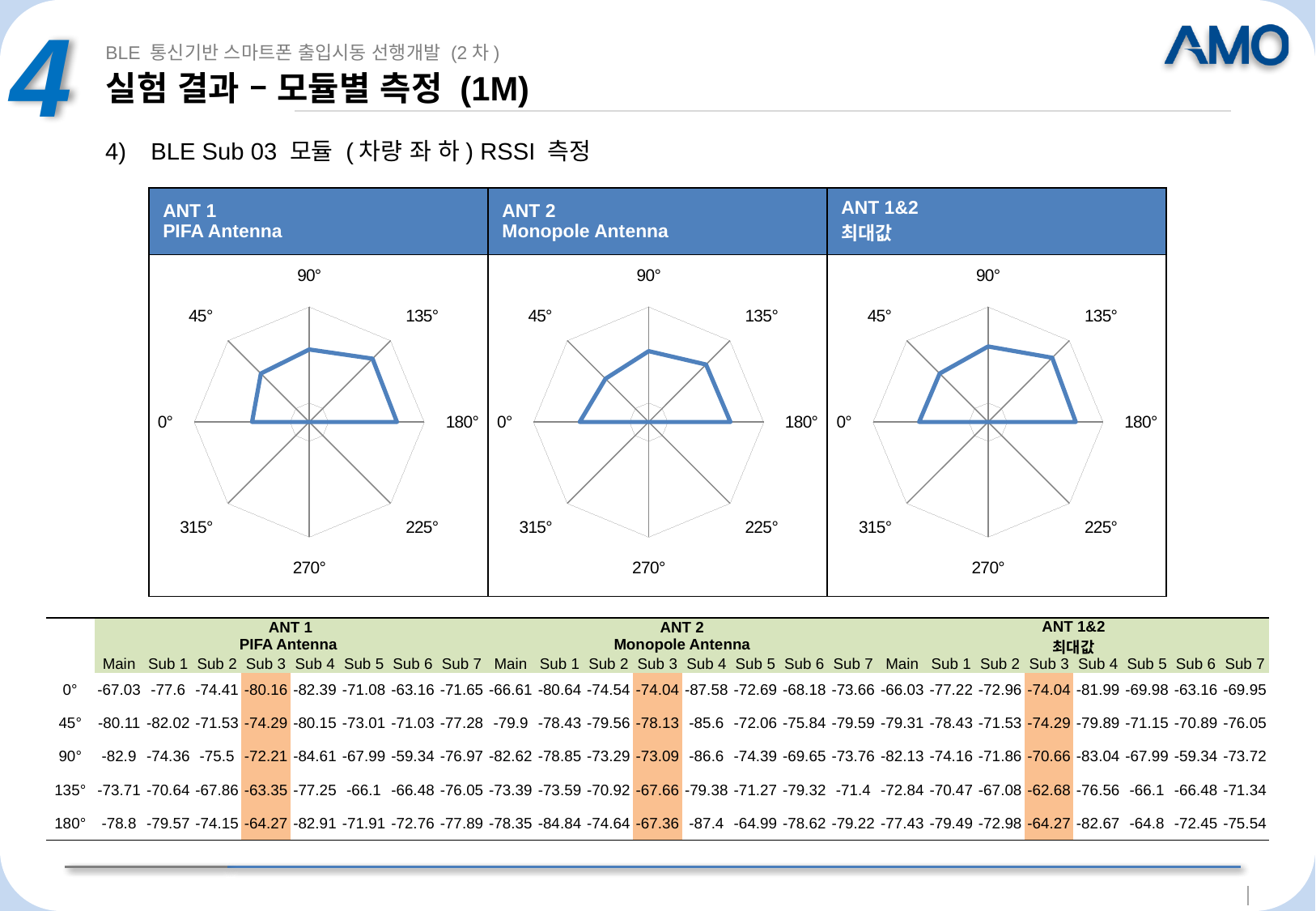

4
BLE 통신기반 스마트폰 출입시동 선행개발 (2차)
# 실험 결과 – 모듈별 측정 (1M)
BLE Sub 03 모듈 (차량 좌 하) RSSI 측정
| ANT 1 PIFA Antenna | ANT 2 Monopole Antenna | ANT 1&2 최대값 |
| --- | --- | --- |
|  |  |  |

### Chart

| Category |  |
|---|---|
| 90° | -72.21 |
| 135° | -63.35 |
| 180° | -64.27 |
| 225° | -110.0 |
| 270° | -110.0 |
| 315° | -110.0 |
| 0° | -80.16 |
| 45° | -74.29 |

### Chart

| Category |  |
|---|---|
| 90° | -73.09 |
| 135° | -67.66 |
| 180° | -67.36 |
| 225° | -110.0 |
| 270° | -110.0 |
| 315° | -110.0 |
| 0° | -74.04 |
| 45° | -78.13 |

### Chart

| Category |  |
|---|---|
| 90° | -70.66 |
| 135° | -62.68 |
| 180° | -64.27 |
| 225° | -110.0 |
| 270° | -110.0 |
| 315° | -110.0 |
| 0° | -74.04 |
| 45° | -74.29 |
|  | ANT 1 PIFA Antenna |  |  |  |  |  |  |  | ANT 2 Monopole Antenna |  |  |  |  |  |  |  | ANT 1&2 최대값 |  |  |  |  |  |  |  |
| --- | --- | --- | --- | --- | --- | --- | --- | --- | --- | --- | --- | --- | --- | --- | --- | --- | --- | --- | --- | --- | --- | --- | --- | --- |
|  | Main | Sub 1 | Sub 2 | Sub 3 | Sub 4 | Sub 5 | Sub 6 | Sub 7 | Main | Sub 1 | Sub 2 | Sub 3 | Sub 4 | Sub 5 | Sub 6 | Sub 7 | Main | Sub 1 | Sub 2 | Sub 3 | Sub 4 | Sub 5 | Sub 6 | Sub 7 |
| 0° | -67.03 | -77.6 | -74.41 | -80.16 | -82.39 | -71.08 | -63.16 | -71.65 | -66.61 | -80.64 | -74.54 | -74.04 | -87.58 | -72.69 | -68.18 | -73.66 | -66.03 | -77.22 | -72.96 | -74.04 | -81.99 | -69.98 | -63.16 | -69.95 |
| 45° | -80.11 | -82.02 | -71.53 | -74.29 | -80.15 | -73.01 | -71.03 | -77.28 | -79.9 | -78.43 | -79.56 | -78.13 | -85.6 | -72.06 | -75.84 | -79.59 | -79.31 | -78.43 | -71.53 | -74.29 | -79.89 | -71.15 | -70.89 | -76.05 |
| 90° | -82.9 | -74.36 | -75.5 | -72.21 | -84.61 | -67.99 | -59.34 | -76.97 | -82.62 | -78.85 | -73.29 | -73.09 | -86.6 | -74.39 | -69.65 | -73.76 | -82.13 | -74.16 | -71.86 | -70.66 | -83.04 | -67.99 | -59.34 | -73.72 |
| 135° | -73.71 | -70.64 | -67.86 | -63.35 | -77.25 | -66.1 | -66.48 | -76.05 | -73.39 | -73.59 | -70.92 | -67.66 | -79.38 | -71.27 | -79.32 | -71.4 | -72.84 | -70.47 | -67.08 | -62.68 | -76.56 | -66.1 | -66.48 | -71.34 |
| 180° | -78.8 | -79.57 | -74.15 | -64.27 | -82.91 | -71.91 | -72.76 | -77.89 | -78.35 | -84.84 | -74.64 | -67.36 | -87.4 | -64.99 | -78.62 | -79.22 | -77.43 | -79.49 | -72.98 | -64.27 | -82.67 | -64.8 | -72.45 | -75.54 |